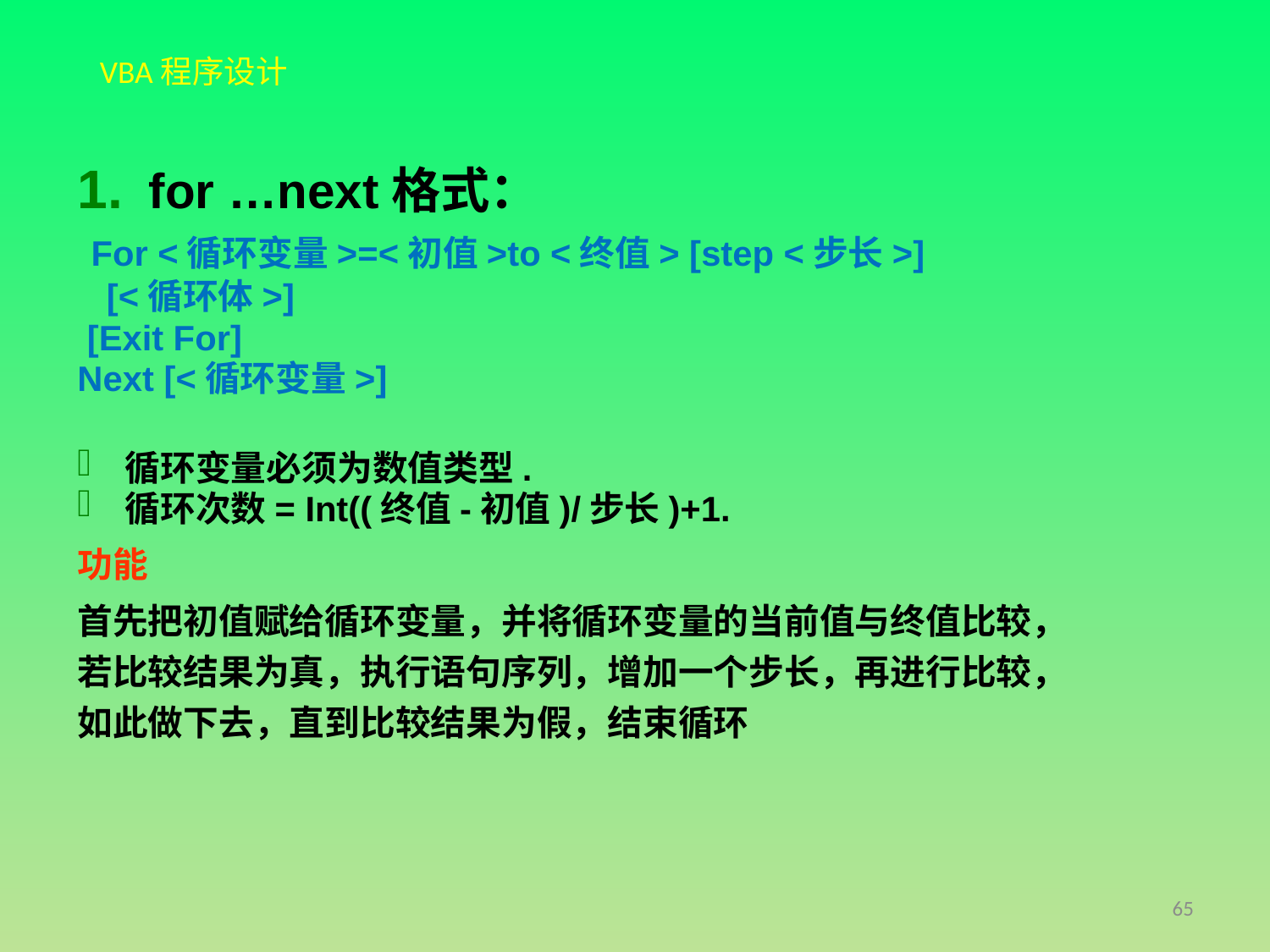

for …next格式：
 For <循环变量>=<初值>to <终值> [step <步长>]
   [<循环体>]
 [Exit For]
Next [<循环变量>]

循环变量必须为数值类型.
循环次数= Int((终值-初值)/步长)+1.
功能
首先把初值赋给循环变量，并将循环变量的当前值与终值比较，若比较结果为真，执行语句序列，增加一个步长，再进行比较，如此做下去，直到比较结果为假，结束循环
65